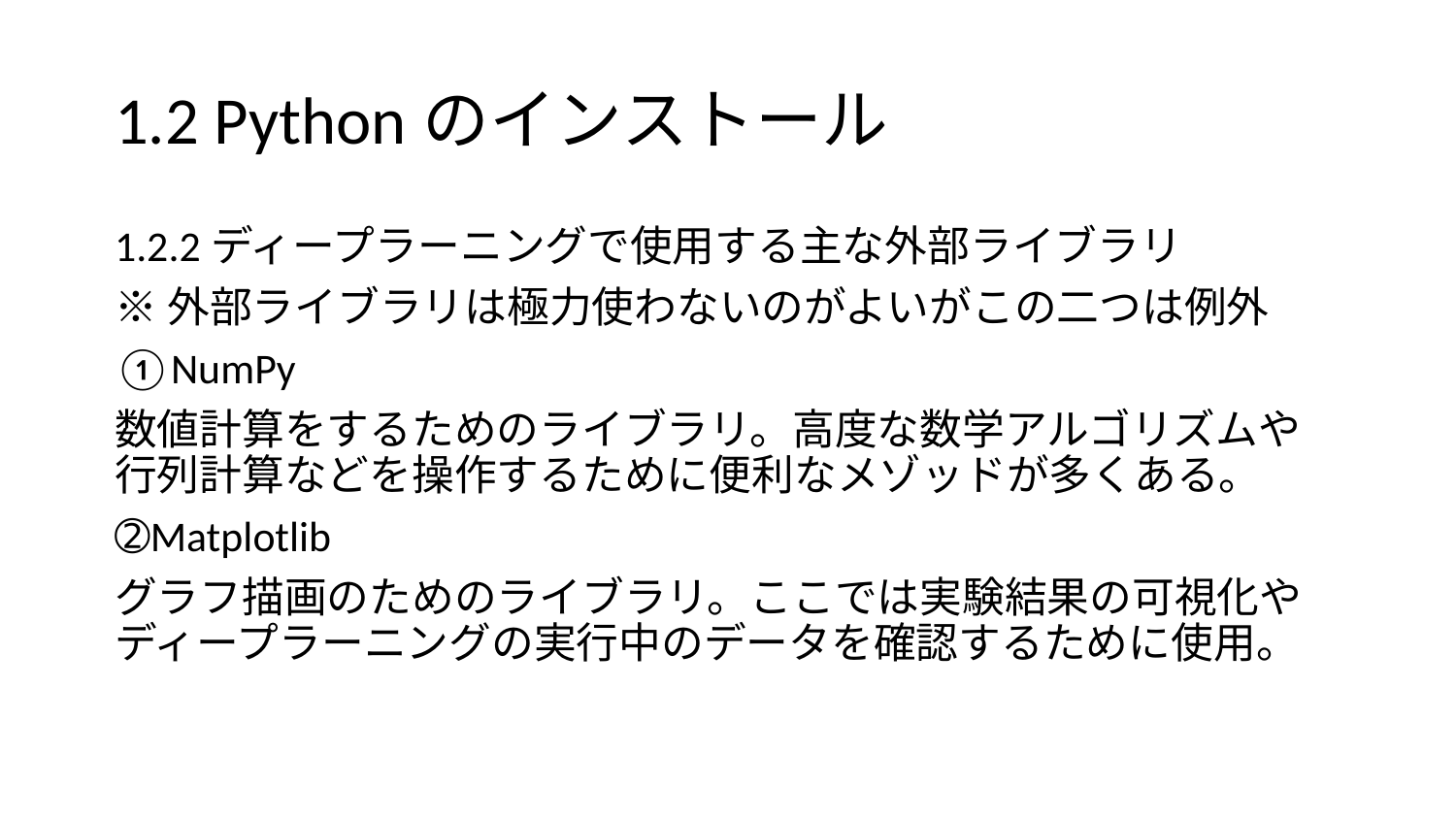

# 1.2 Pythonのインストール
1.2.2ディープラーニングで使用する主な外部ライブラリ
※外部ライブラリは極力使わないのがよいがこの二つは例外
①NumPy
数値計算をするためのライブラリ。高度な数学アルゴリズムや行列計算などを操作するために便利なメゾッドが多くある。
➁Matplotlib
グラフ描画のためのライブラリ。ここでは実験結果の可視化やディープラーニングの実行中のデータを確認するために使用。